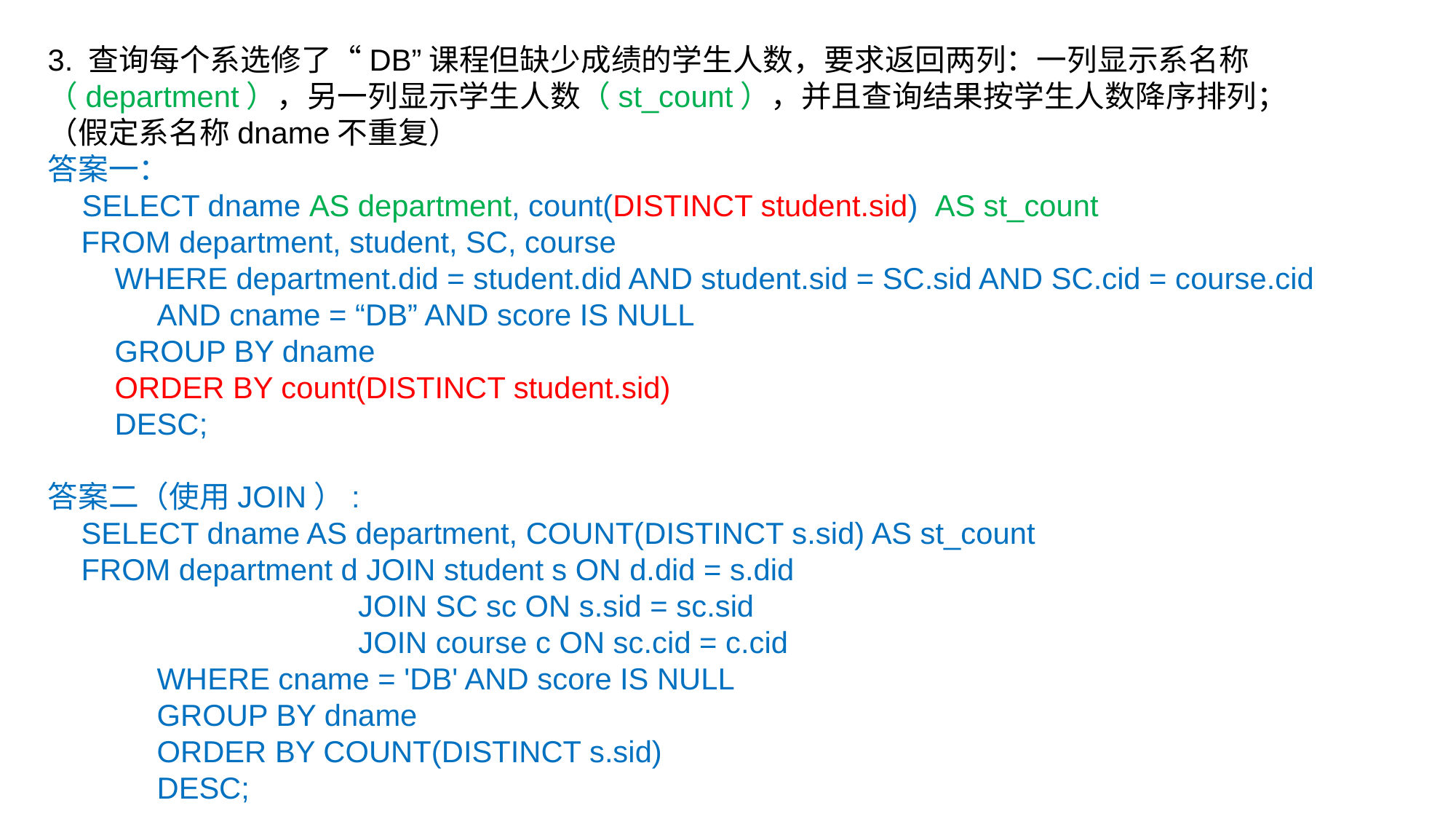

3. 查询每个系选修了“DB”课程但缺少成绩的学生人数，要求返回两列：一列显示系名称 （department），另一列显示学生人数（st_count），并且查询结果按学生人数降序排列；
（假定系名称dname不重复）
答案一：
    SELECT dname AS department, count(DISTINCT student.sid)  AS st_count
    FROM department, student, SC, course
        WHERE department.did = student.did AND student.sid = SC.sid AND SC.cid = course.cid
	AND cname = “DB” AND score IS NULL
        GROUP BY dname
        ORDER BY count(DISTINCT student.sid)
        DESC;
答案二（使用JOIN）:
    SELECT dname AS department, COUNT(DISTINCT s.sid) AS st_count
    FROM department d JOIN student s ON d.did = s.did
		           JOIN SC sc ON s.sid = sc.sid
		           JOIN course c ON sc.cid = c.cid
	WHERE cname = 'DB' AND score IS NULL
	GROUP BY dname
	ORDER BY COUNT(DISTINCT s.sid)
	DESC;